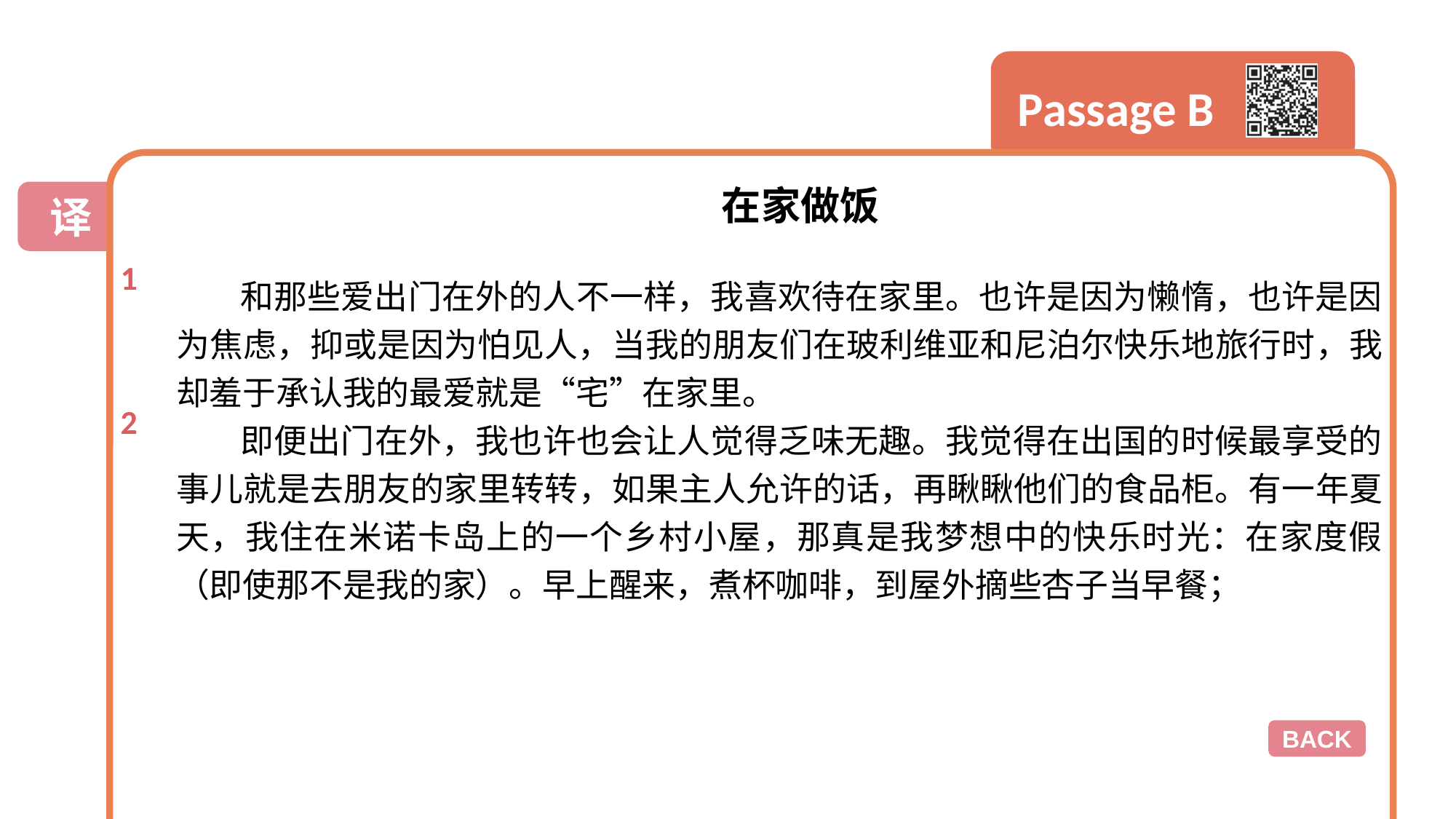

在家做饭

和那些爱出门在外的人不一样，我喜欢待在家里。也许是因为懒惰，也许是因为焦虑，抑或是因为怕见人，当我的朋友们在玻利维亚和尼泊尔快乐地旅行时，我却羞于承认我的最爱就是“宅”在家里。
即便出门在外，我也许也会让人觉得乏味无趣。我觉得在出国的时候最享受的事儿就是去朋友的家里转转，如果主人允许的话，再瞅瞅他们的食品柜。有一年夏天，我住在米诺卡岛上的一个乡村小屋，那真是我梦想中的快乐时光：在家度假（即使那不是我的家）。早上醒来，煮杯咖啡，到屋外摘些杏子当早餐；

1

2

BACK